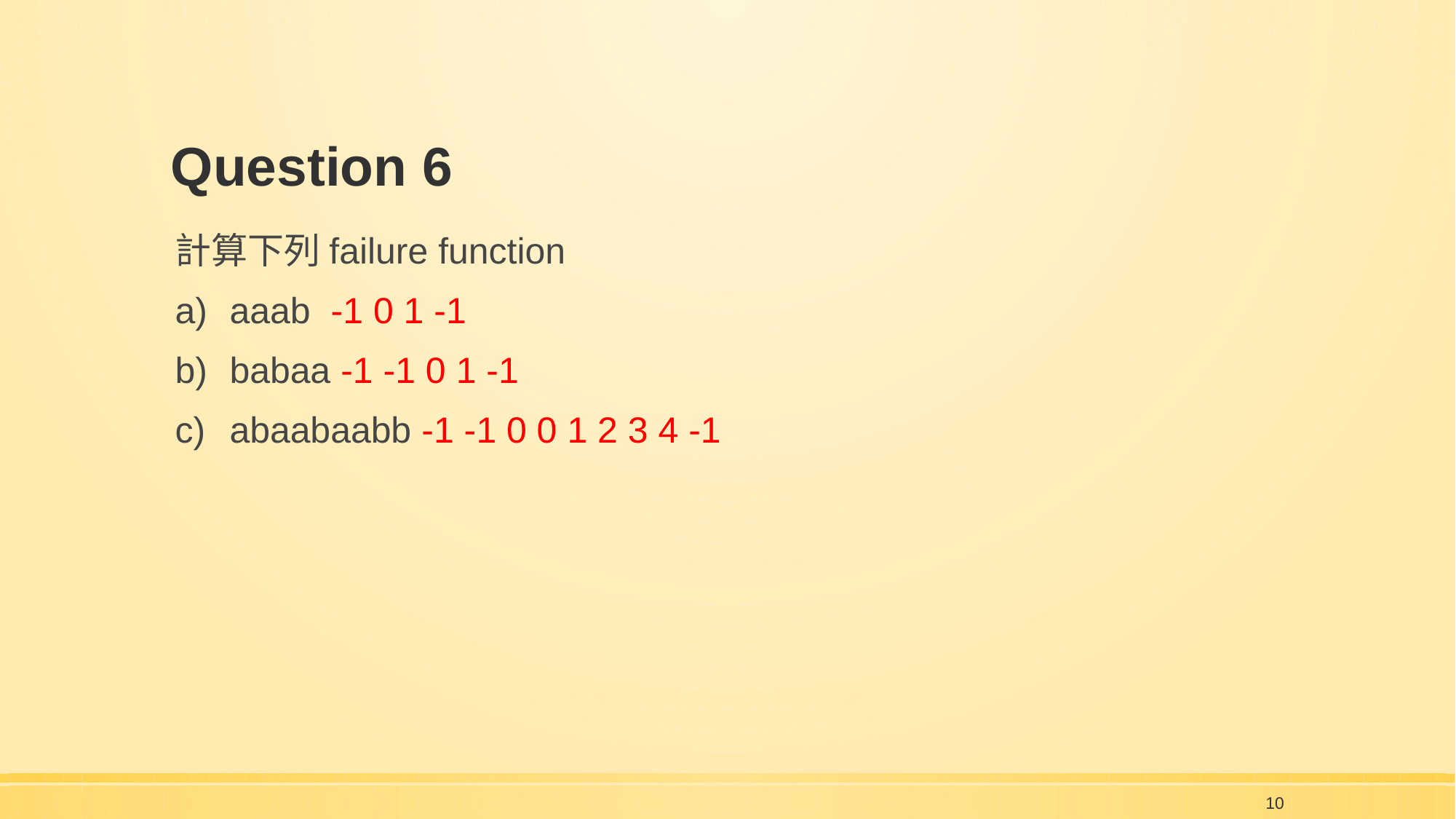

# Question 6
計算下列failure function
aaab  -1 0 1 -1
babaa -1 -1 0 1 -1
abaabaabb -1 -1 0 0 1 2 3 4 -1

10